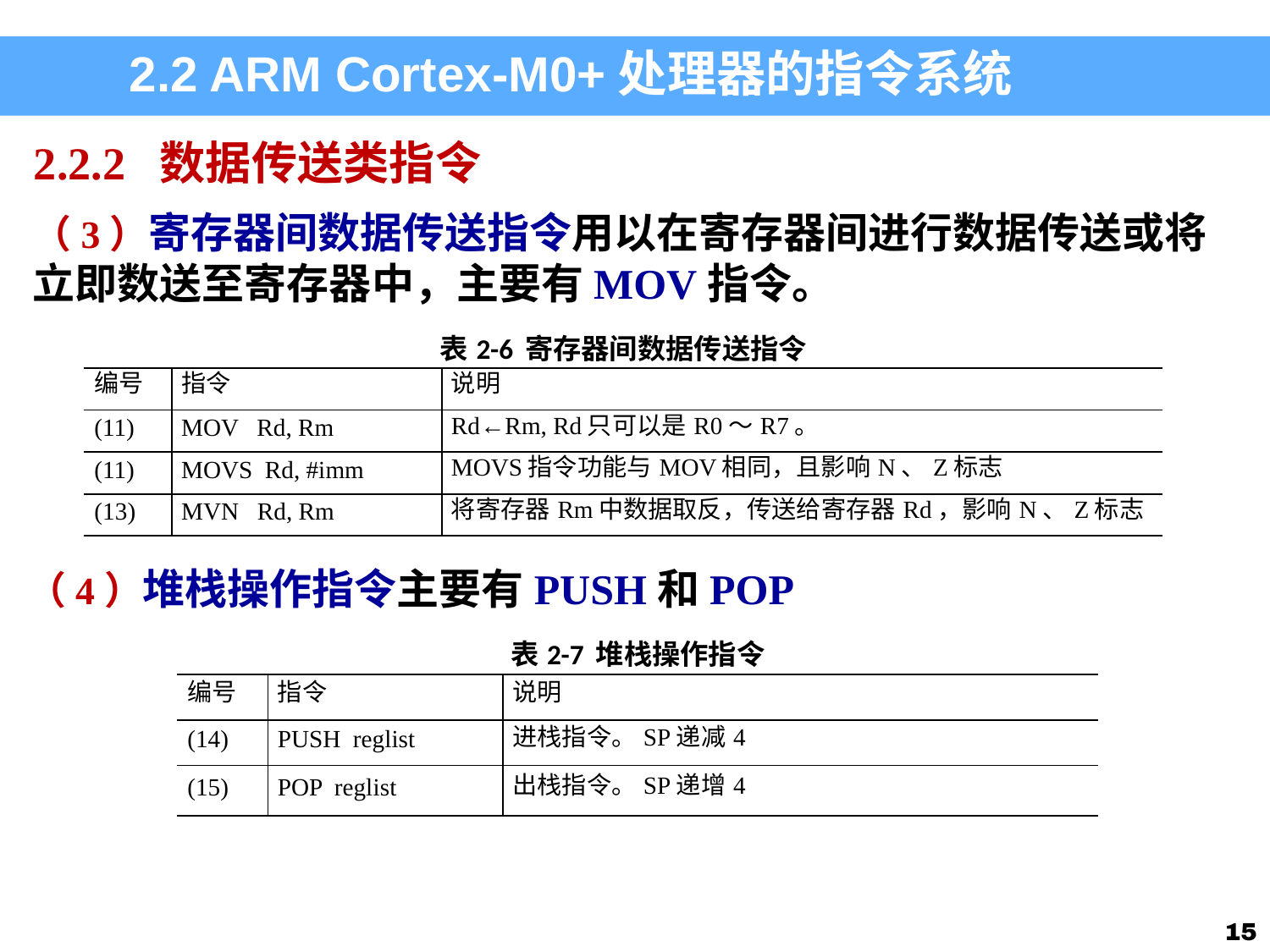

2.2 ARM Cortex-M0+处理器的指令系统
2.2.2  数据传送类指令
（3）寄存器间数据传送指令用以在寄存器间进行数据传送或将立即数送至寄存器中，主要有MOV指令。
| 表2-6 寄存器间数据传送指令 |  |  |
| --- | --- | --- |
| 编号 | 指令 | 说明 |
| (11) | MOV Rd, Rm | Rd←Rm, Rd只可以是R0～R7。 |
| (11) | MOVS Rd, #imm | MOVS指令功能与MOV相同，且影响N、Z标志 |
| (13) | MVN Rd, Rm | 将寄存器Rm中数据取反，传送给寄存器Rd，影响N、Z标志 |
（4）堆栈操作指令主要有PUSH和POP
| 表2-7 堆栈操作指令 |  |  |
| --- | --- | --- |
| 编号 | 指令 | 说明 |
| (14) | PUSH reglist | 进栈指令。SP递减4 |
| (15) | POP reglist | 出栈指令。SP递增4 |
15